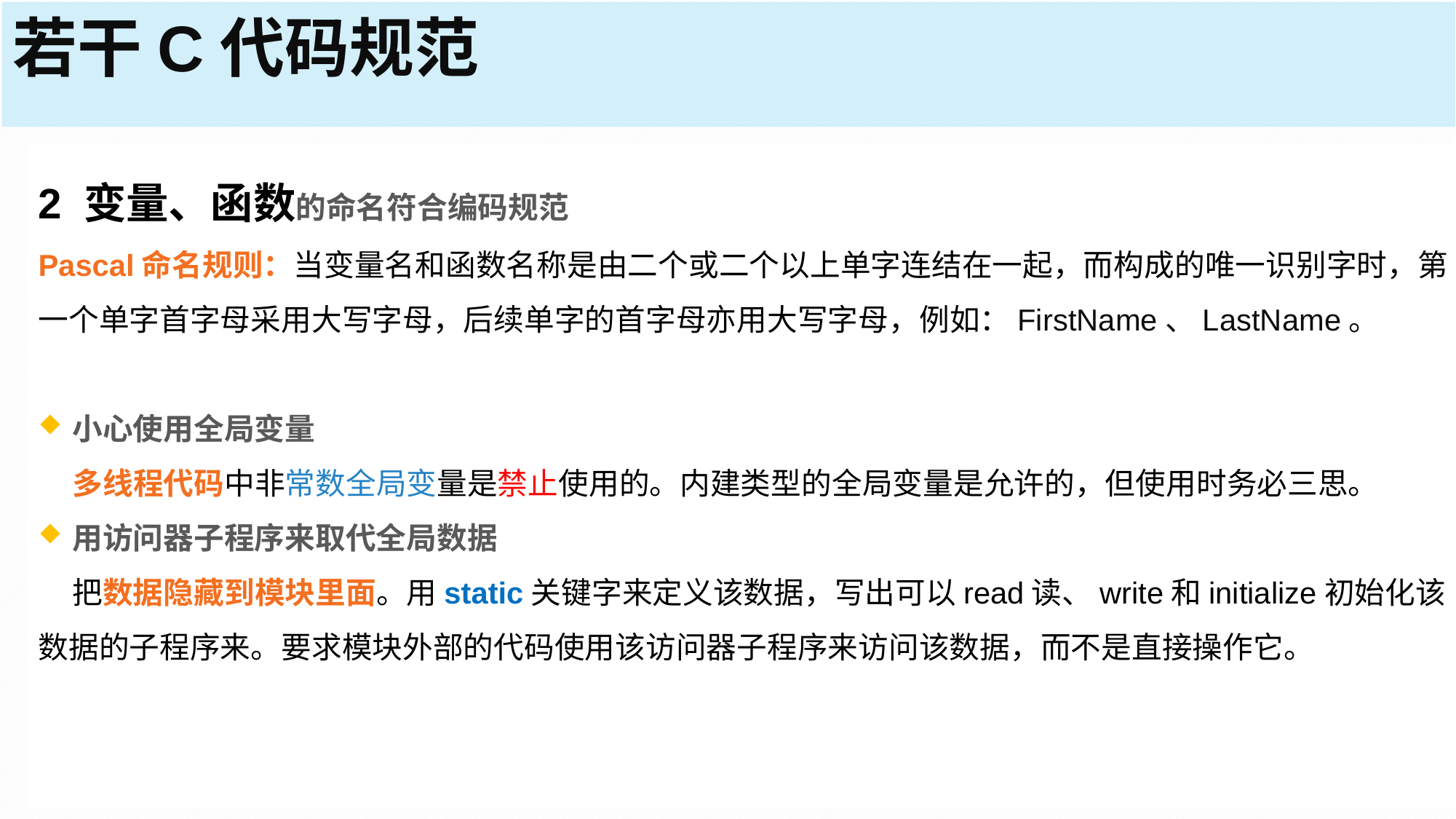

若干C代码规范
2 变量、函数的命名符合编码规范
Pascal命名规则：当变量名和函数名称是由二个或二个以上单字连结在一起，而构成的唯一识别字时，第一个单字首字母采用大写字母，后续单字的首字母亦用大写字母，例如：FirstName、LastName。

小心使用全局变量
    多线程代码中非常数全局变量是禁止使用的。内建类型的全局变量是允许的，但使用时务必三思。
用访问器子程序来取代全局数据
    把数据隐藏到模块里面。用static关键字来定义该数据，写出可以read读、write和initialize初始化该数据的子程序来。要求模块外部的代码使用该访问器子程序来访问该数据，而不是直接操作它。